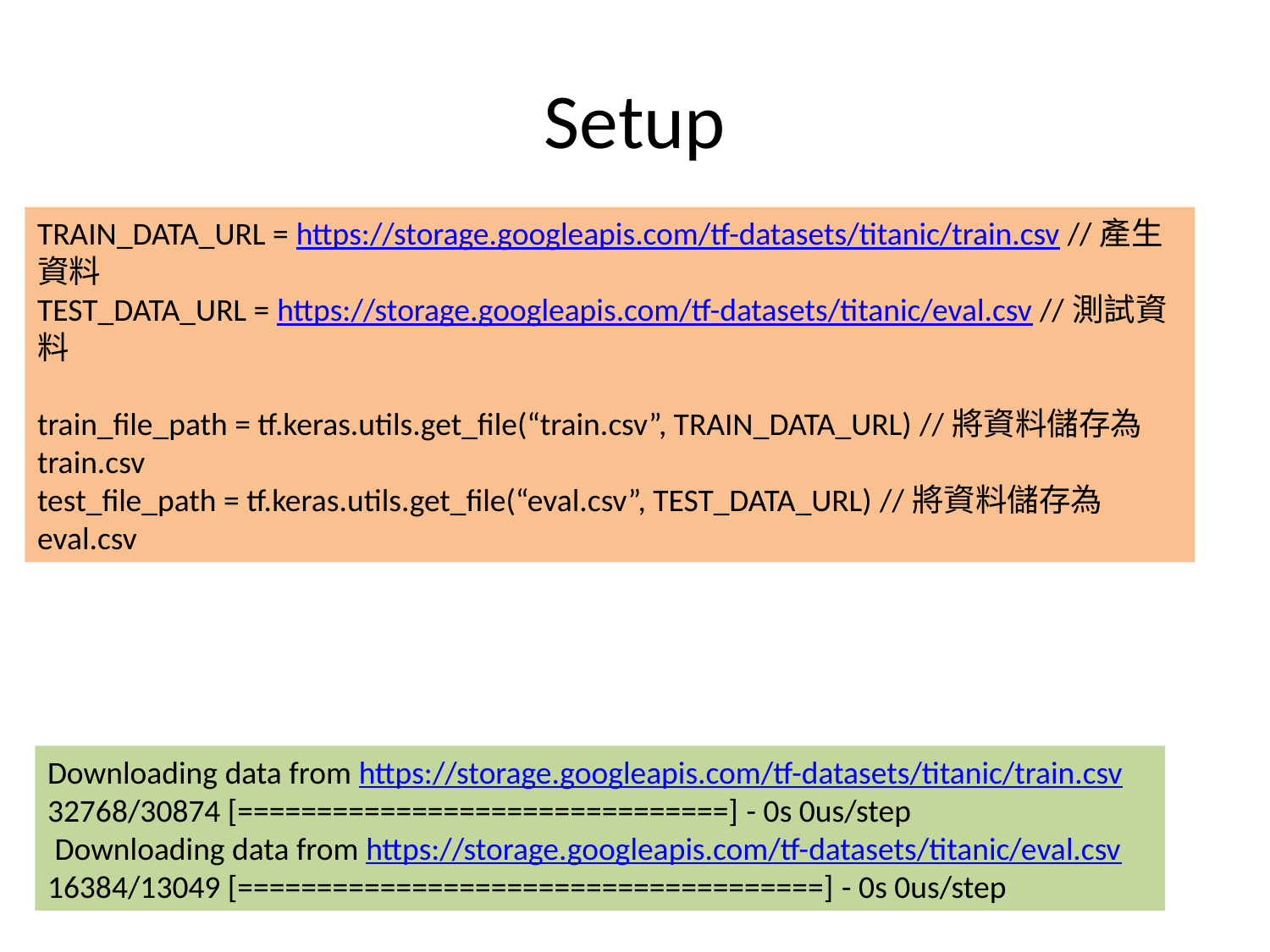

# Setup
TRAIN_DATA_URL = https://storage.googleapis.com/tf-datasets/titanic/train.csv //產生資料
TEST_DATA_URL = https://storage.googleapis.com/tf-datasets/titanic/eval.csv //測試資料
train_file_path = tf.keras.utils.get_file(“train.csv”, TRAIN_DATA_URL) //將資料儲存為train.csv
test_file_path = tf.keras.utils.get_file(“eval.csv”, TEST_DATA_URL) //將資料儲存為eval.csv
Downloading data from https://storage.googleapis.com/tf-datasets/titanic/train.csv 32768/30874 [===============================] - 0s 0us/step
 Downloading data from https://storage.googleapis.com/tf-datasets/titanic/eval.csv 16384/13049 [=====================================] - 0s 0us/step